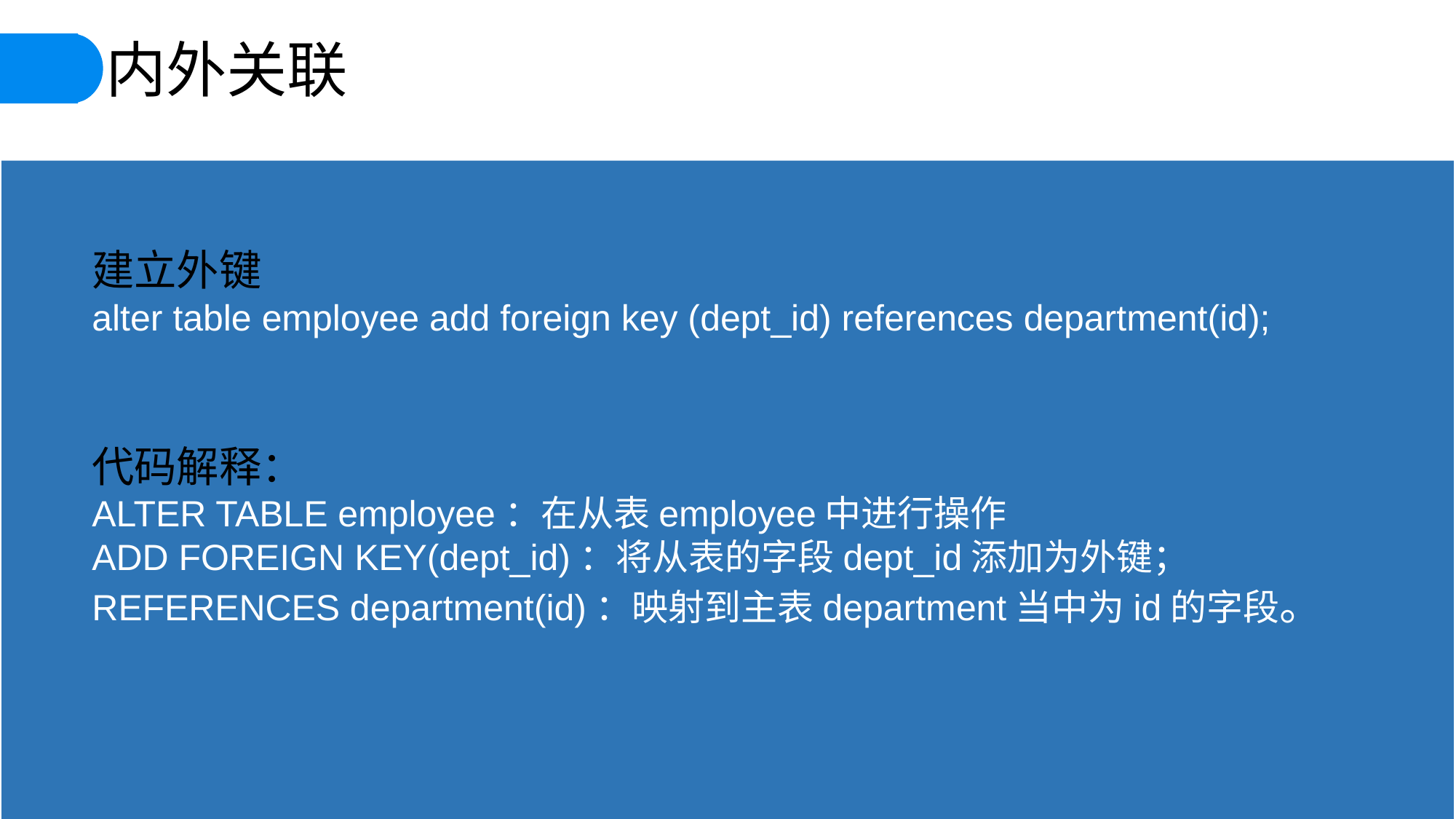

内外关联

建立外键
alter table employee add foreign key (dept_id) references department(id);

代码解释：
ALTER TABLE employee：在从表employee中进行操作
ADD FOREIGN KEY(dept_id)：将从表的字段dept_id添加为外键；
REFERENCES department(id)：映射到主表department当中为id的字段。